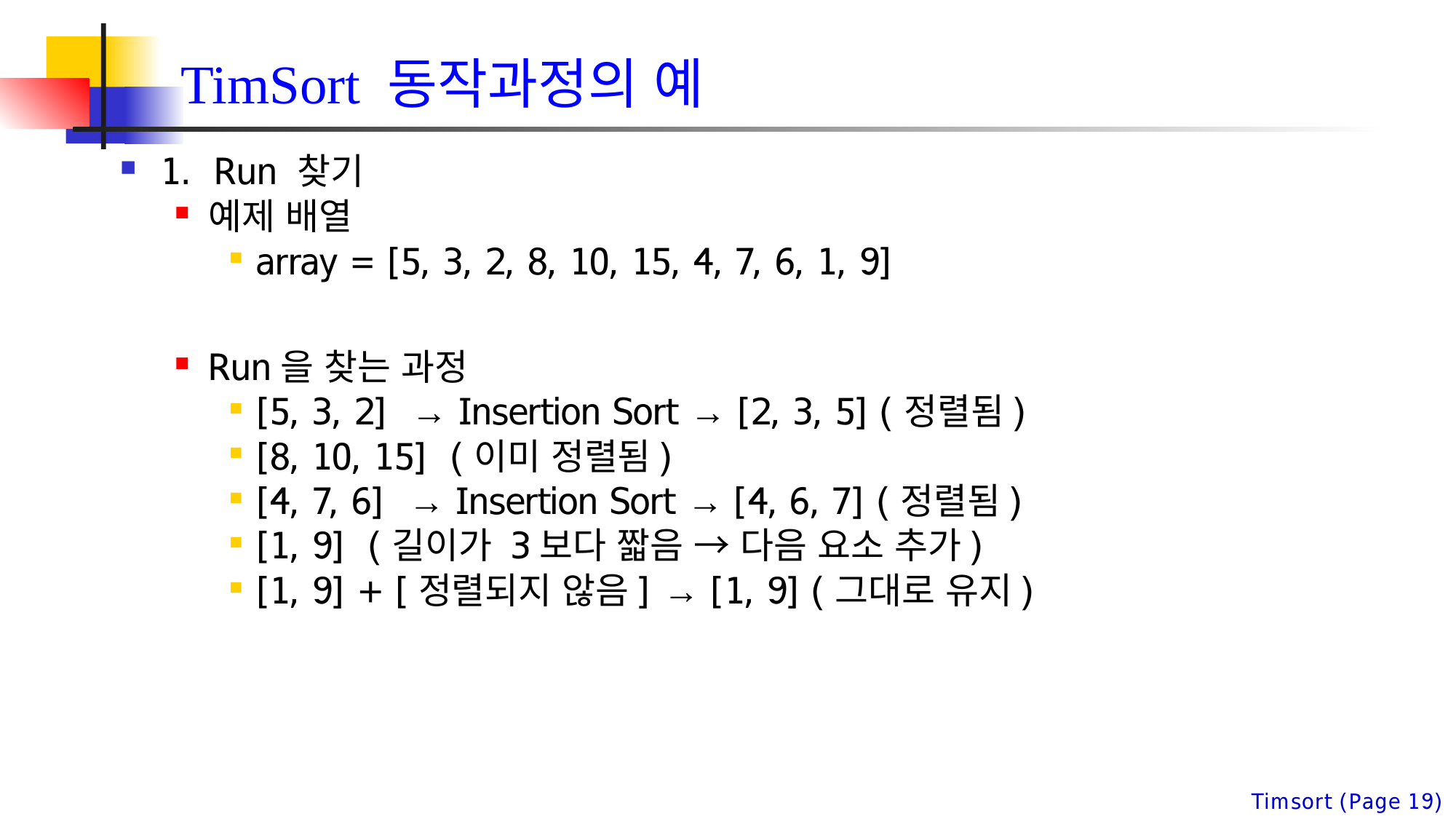

# TimSort 동작과정의 예
1.  Run 찾기
예제 배열
array = [5, 3, 2, 8, 10, 15, 4, 7, 6, 1, 9]

Run을 찾는 과정
[5, 3, 2]  → Insertion Sort → [2, 3, 5] (정렬됨)
[8, 10, 15]  (이미 정렬됨)
[4, 7, 6]  → Insertion Sort → [4, 6, 7] (정렬됨)
[1, 9]  (길이가 3보다 짧음 → 다음 요소 추가)
[1, 9] + [정렬되지 않음] → [1, 9] (그대로 유지)

Timsort (Page 19)